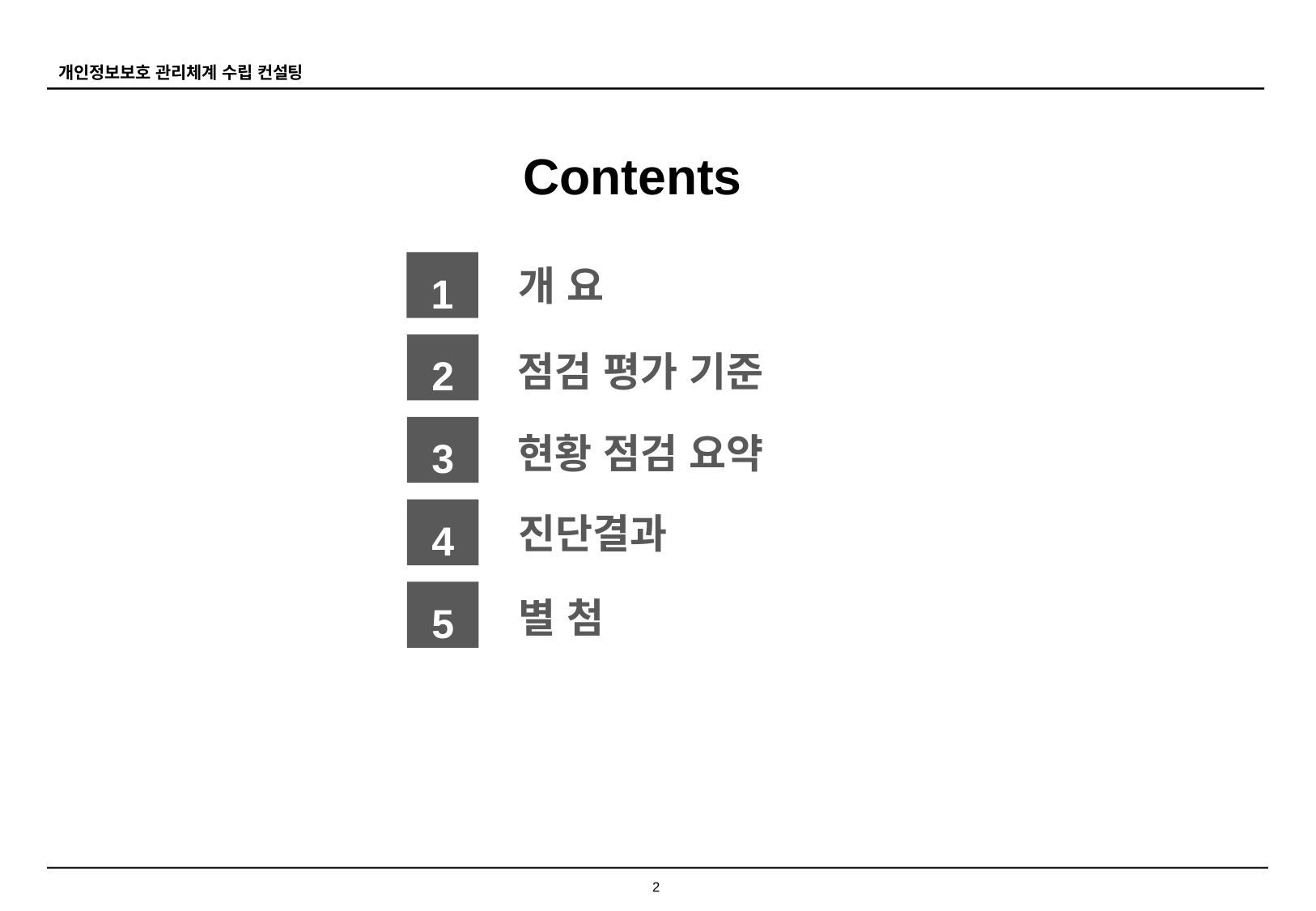

Contents
  개 요
1
2
  점검 평가 기준
3
  현황 점검 요약
4
  진단결과
5
  별 첨